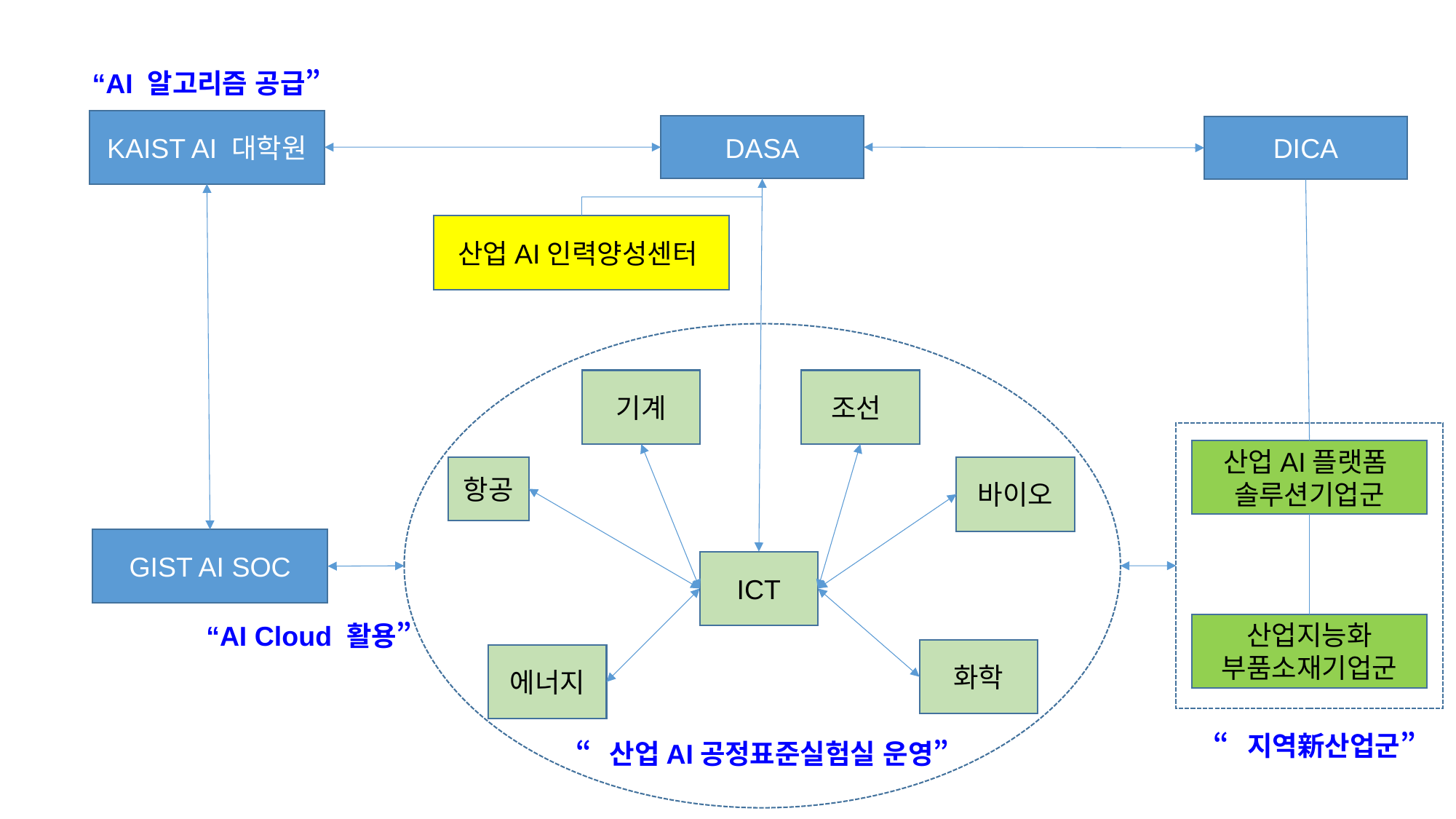

“AI 알고리즘 공급”
KAIST AI 대학원
DASA
DICA
산업AI인력양성센터

기계
조선

산업AI플랫폼
솔루션기업군
항공
바이오
GIST AI SOC
ICT
“AI Cloud 활용”
산업지능화
부품소재기업군
화학
에너지
“지역新산업군”
“산업AI공정표준실험실 운영”